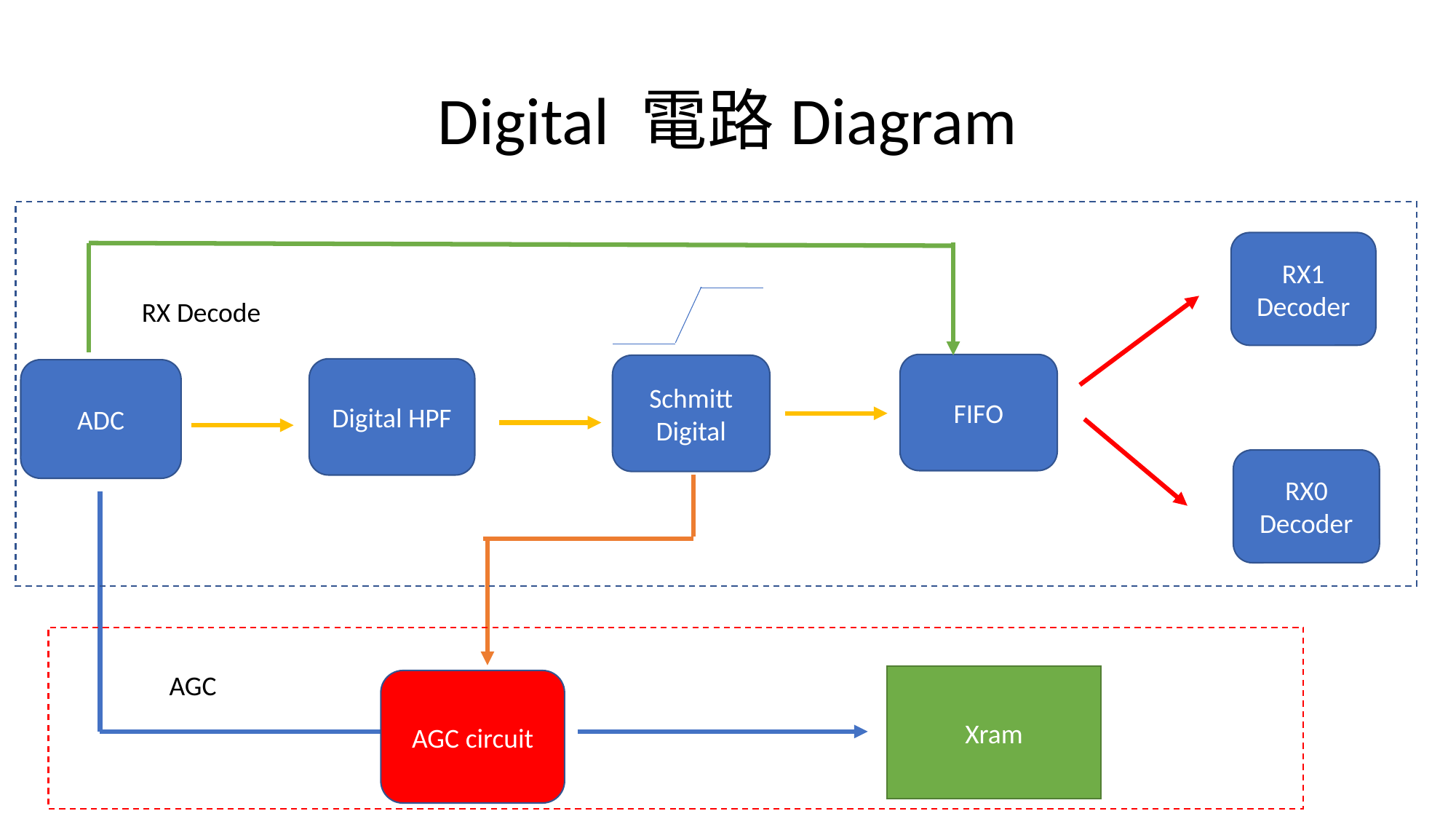

# Digital 電路Diagram

RX1 Decoder
RX Decode
FIFO
Schmitt Digital
Digital HPF
ADC
RX0 Decoder

AGC
Xram
AGC circuit